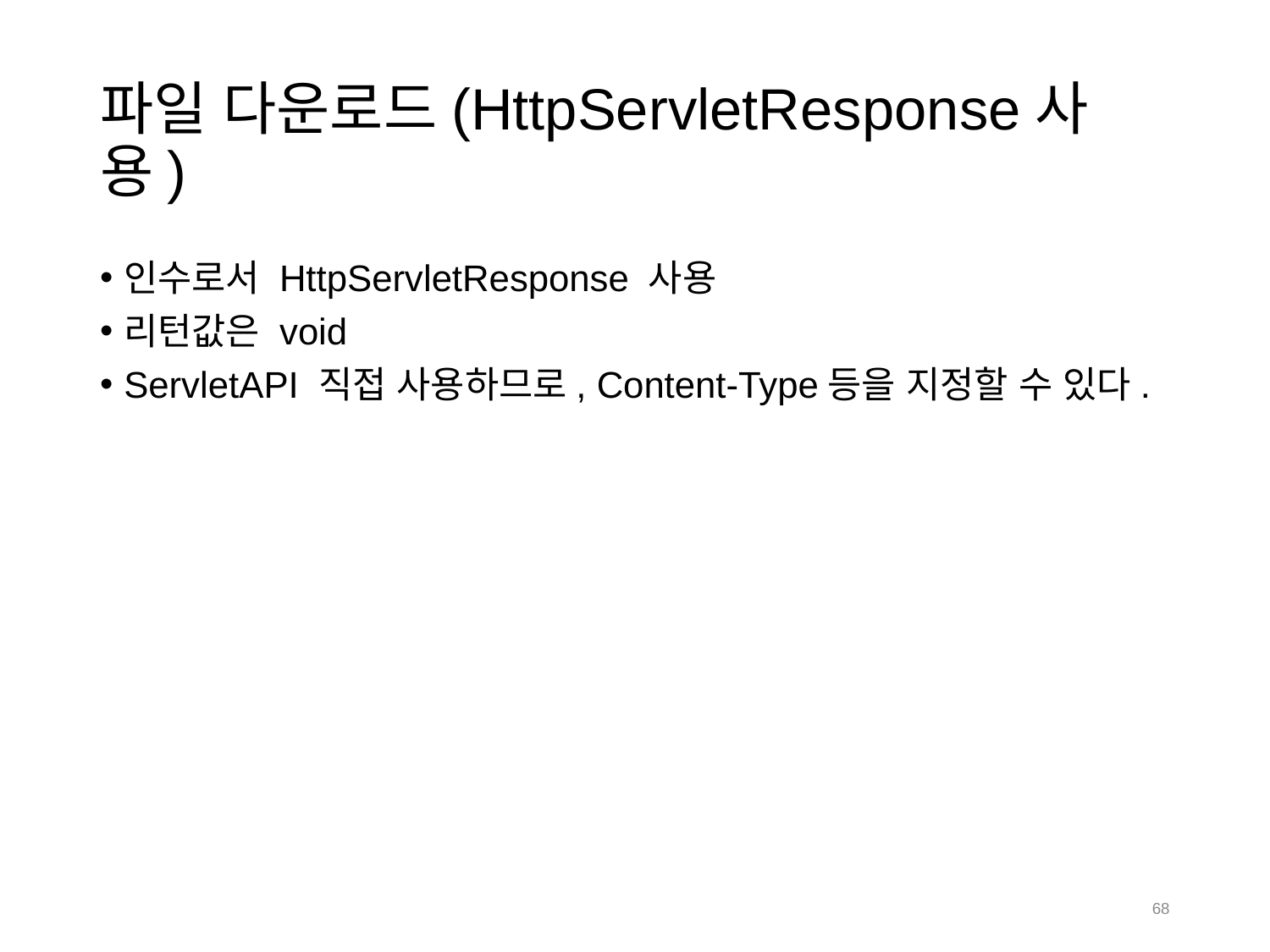

# 파일 다운로드(HttpServletResponse사용)
인수로서 HttpServletResponse 사용
리턴값은 void
ServletAPI 직접 사용하므로, Content-Type등을 지정할 수 있다.
68